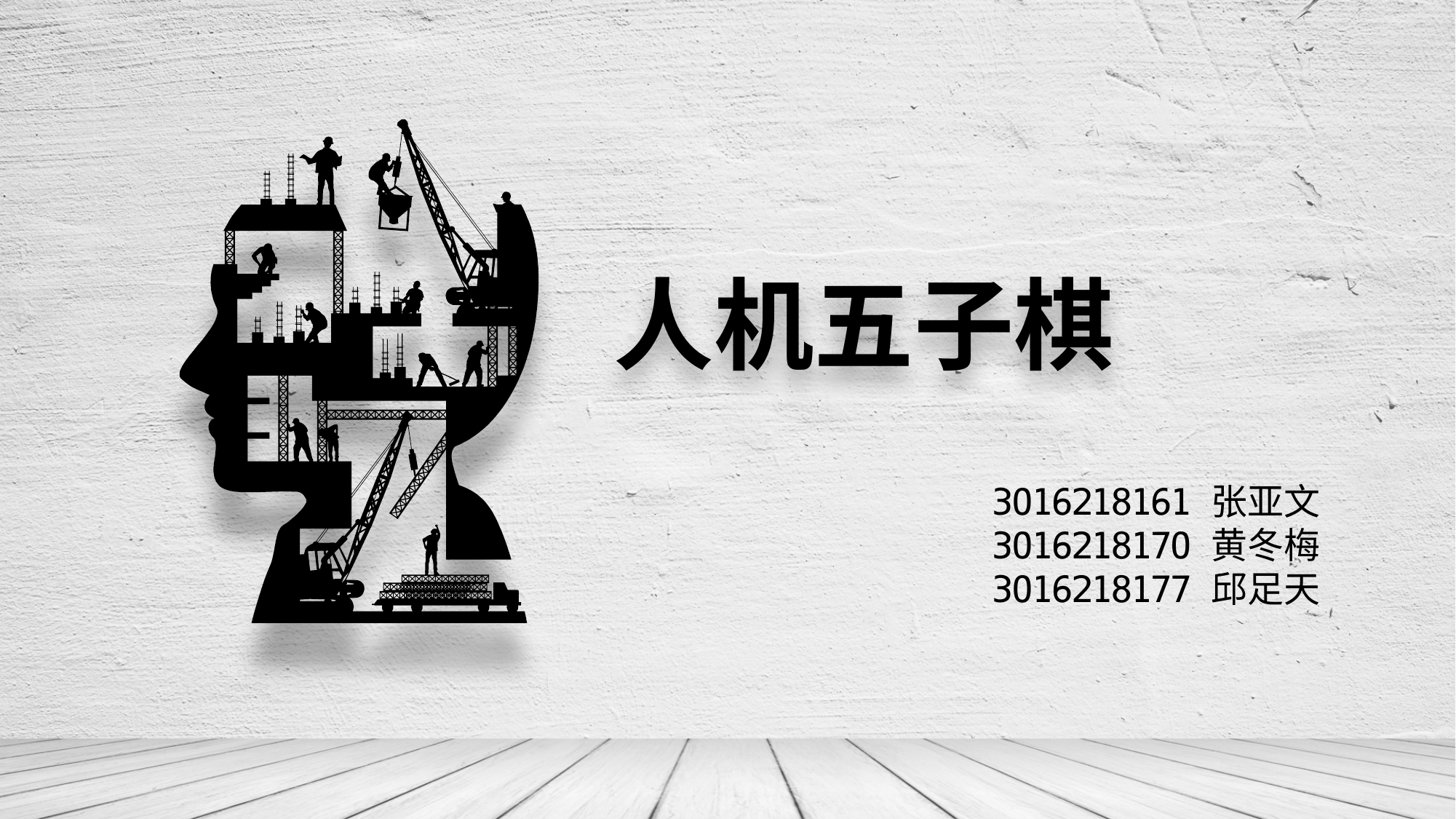

人机五子棋
3016218161 张亚文
3016218170 黄冬梅
3016218177 邱足天